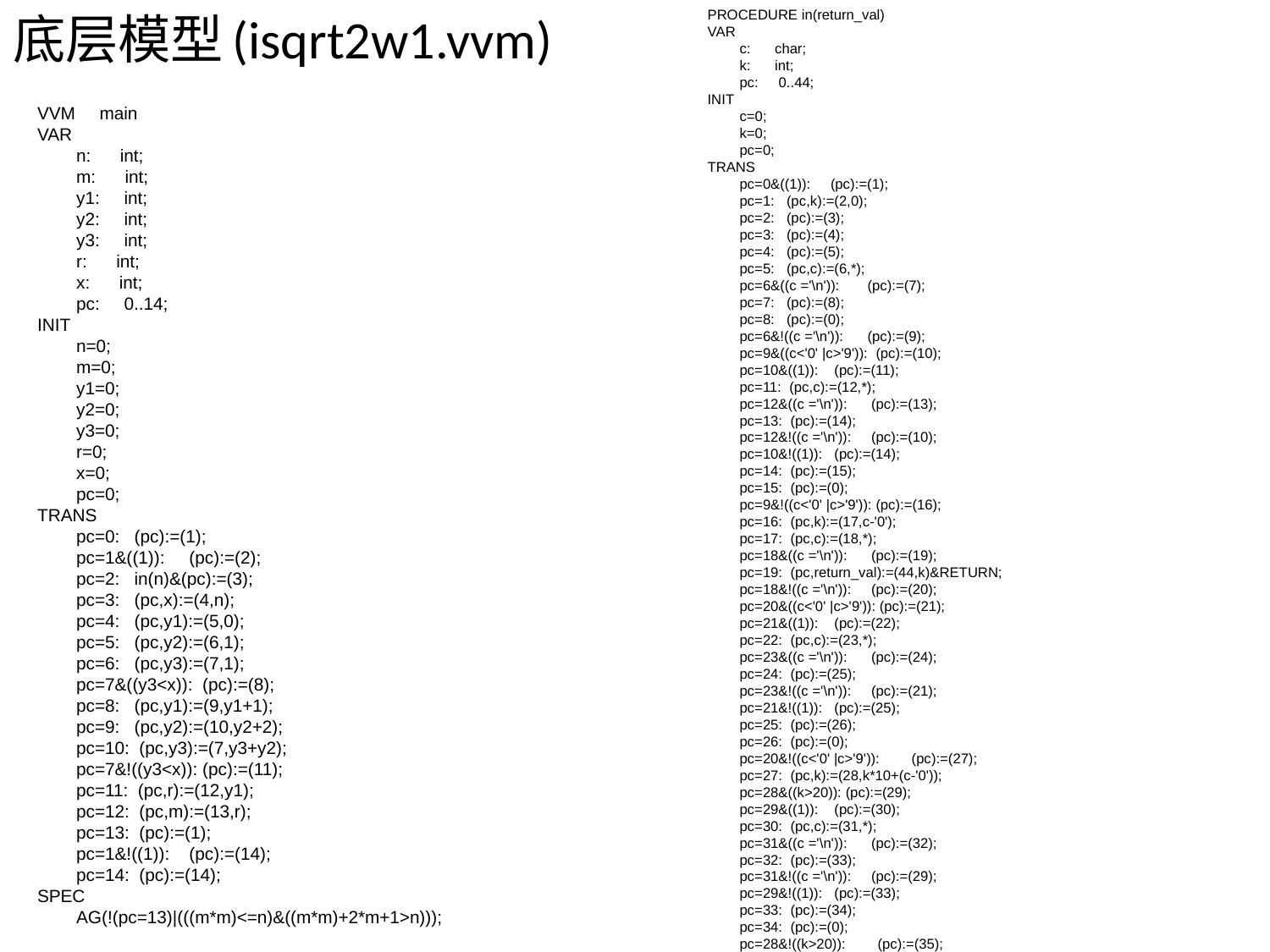

PROCEDURE in(return_val)
VAR
        c:      char;
        k:      int;
        pc:     0..44;
INIT
        c=0;
        k=0;
        pc=0;
TRANS
        pc=0&((1)):     (pc):=(1);
        pc=1:   (pc,k):=(2,0);
        pc=2:   (pc):=(3);
        pc=3:   (pc):=(4);
        pc=4:   (pc):=(5);
        pc=5:   (pc,c):=(6,*);
        pc=6&((c ='\n')):       (pc):=(7);
        pc=7:   (pc):=(8);
        pc=8:   (pc):=(0);
        pc=6&!((c ='\n')):      (pc):=(9);
        pc=9&((c<'0' |c>'9')):  (pc):=(10);
        pc=10&((1)):    (pc):=(11);
        pc=11:  (pc,c):=(12,*);
        pc=12&((c ='\n')):      (pc):=(13);
        pc=13:  (pc):=(14);
        pc=12&!((c ='\n')):     (pc):=(10);
        pc=10&!((1)):   (pc):=(14);
        pc=14:  (pc):=(15);
        pc=15:  (pc):=(0);
        pc=9&!((c<'0' |c>'9')): (pc):=(16);
        pc=16:  (pc,k):=(17,c-'0');
        pc=17:  (pc,c):=(18,*);
        pc=18&((c ='\n')):      (pc):=(19);
        pc=19:  (pc,return_val):=(44,k)&RETURN;
        pc=18&!((c ='\n')):     (pc):=(20);
        pc=20&((c<'0' |c>'9')): (pc):=(21);
        pc=21&((1)):    (pc):=(22);
        pc=22:  (pc,c):=(23,*);
        pc=23&((c ='\n')):      (pc):=(24);
        pc=24:  (pc):=(25);
        pc=23&!((c ='\n')):     (pc):=(21);
        pc=21&!((1)):   (pc):=(25);
        pc=25:  (pc):=(26);
        pc=26:  (pc):=(0);
        pc=20&!((c<'0' |c>'9')):        (pc):=(27);
        pc=27:  (pc,k):=(28,k*10+(c-'0'));
        pc=28&((k>20)): (pc):=(29);
        pc=29&((1)):    (pc):=(30);
        pc=30:  (pc,c):=(31,*);
        pc=31&((c ='\n')):      (pc):=(32);
        pc=32:  (pc):=(33);
        pc=31&!((c ='\n')):     (pc):=(29);
        pc=29&!((1)):   (pc):=(33);
        pc=33:  (pc):=(34);
        pc=34:  (pc):=(0);
        pc=28&!((k>20)):        (pc):=(35);
        pc=35:  (pc,c):=(36,*);
        pc=36&((c!='\n')):      (pc):=(37);
        pc=37&((1)):    (pc):=(38);
        pc=38:  (pc,c):=(39,*);
        pc=39&((c ='\n')):      (pc):=(40);
        pc=40:  (pc):=(41);
        pc=39&!((c ='\n')):     (pc):=(37);
        pc=37&!((1)):   (pc):=(41);
        pc=41:  (pc):=(42);
        pc=42:  (pc):=(0);
        pc=36&!((c!='\n')):     (pc):=(43);
        pc=43:  (pc,return_val):=(44,k)&RETURN;
        pc=0&!((1)):    (pc):=(44);
        pc=44:  (pc):=(44)&RETURN;
底层模型(isqrt2w1.vvm)
VVM     main
VAR
        n:      int;
        m:      int;
        y1:     int;
        y2:     int;
        y3:     int;
        r:      int;
        x:      int;
        pc:     0..14;
INIT
        n=0;
        m=0;
        y1=0;
        y2=0;
        y3=0;
        r=0;
        x=0;
        pc=0;
TRANS
        pc=0:   (pc):=(1);
        pc=1&((1)):     (pc):=(2);
        pc=2:   in(n)&(pc):=(3);
        pc=3:   (pc,x):=(4,n);
        pc=4:   (pc,y1):=(5,0);
        pc=5:   (pc,y2):=(6,1);
        pc=6:   (pc,y3):=(7,1);
        pc=7&((y3<x)):  (pc):=(8);
        pc=8:   (pc,y1):=(9,y1+1);
        pc=9:   (pc,y2):=(10,y2+2);
        pc=10:  (pc,y3):=(7,y3+y2);
        pc=7&!((y3<x)): (pc):=(11);
        pc=11:  (pc,r):=(12,y1);
        pc=12:  (pc,m):=(13,r);
        pc=13:  (pc):=(1);
        pc=1&!((1)):    (pc):=(14);
        pc=14:  (pc):=(14);
SPEC
        AG(!(pc=13)|(((m*m)<=n)&((m*m)+2*m+1>n)));